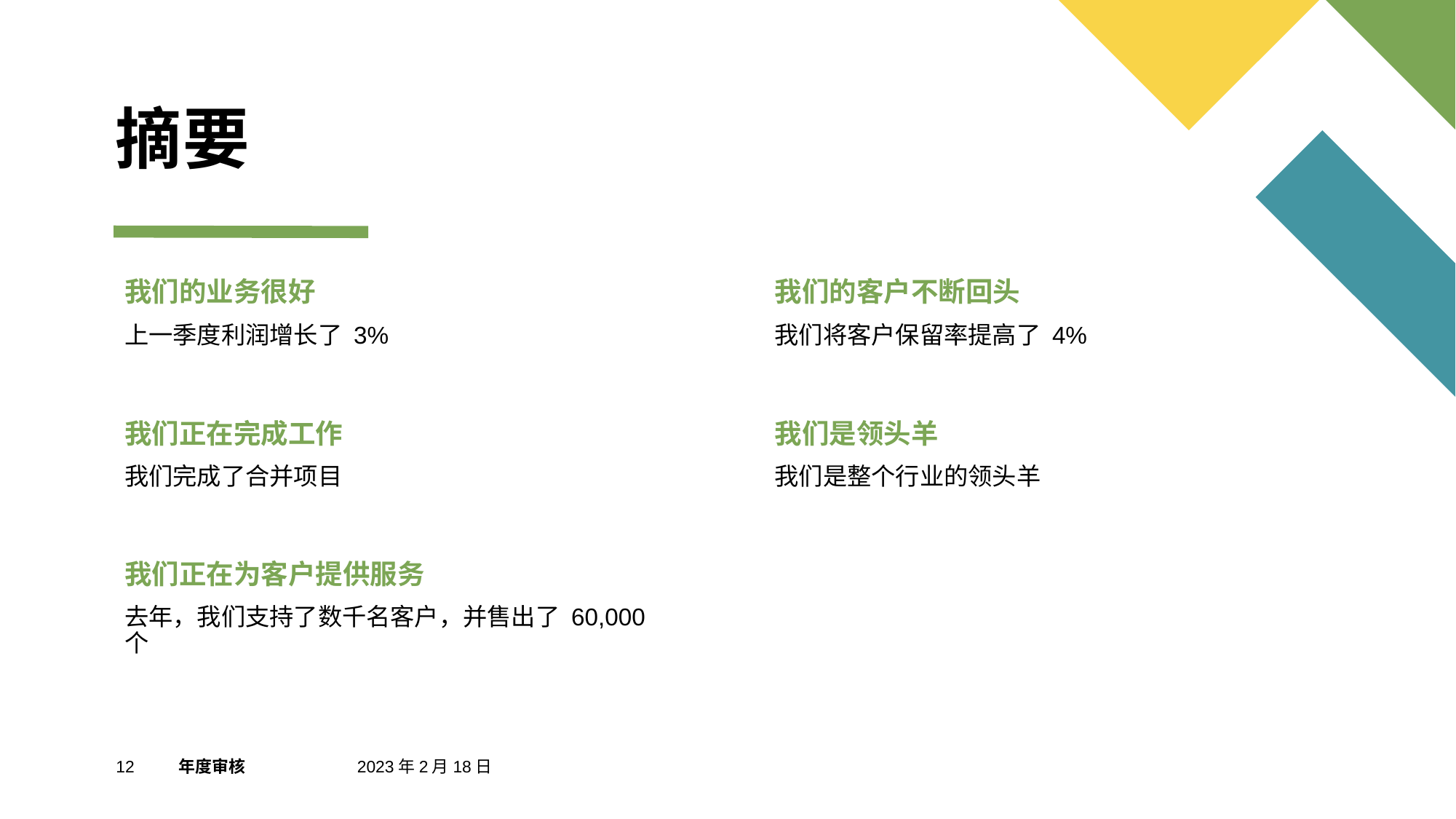

# 摘要
我们的业务很好
我们的客户不断回头
上一季度利润增长了 3%
我们将客户保留率提高了 4%
我们正在完成工作
我们是领头羊
我们完成了合并项目
我们是整个行业的领头羊
我们正在为客户提供服务
去年，我们支持了数千名客户，并售出了 60,000 个
12
年度审核
2023年2月18日